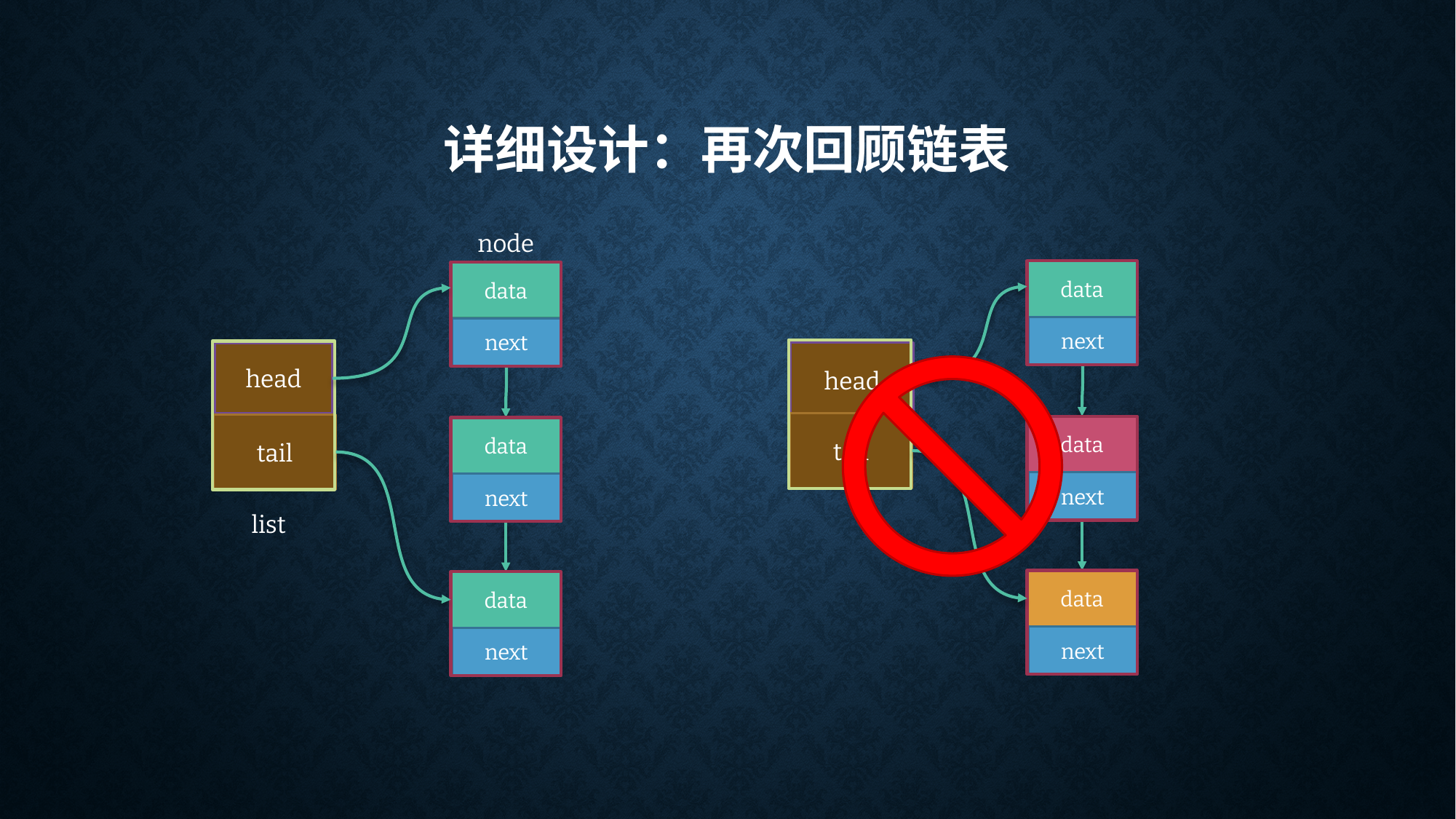

# 详细设计：再次回顾链表
node
data

next

head
tail
data

next
data

next
data

next

head

tail
data

next
list
data

next